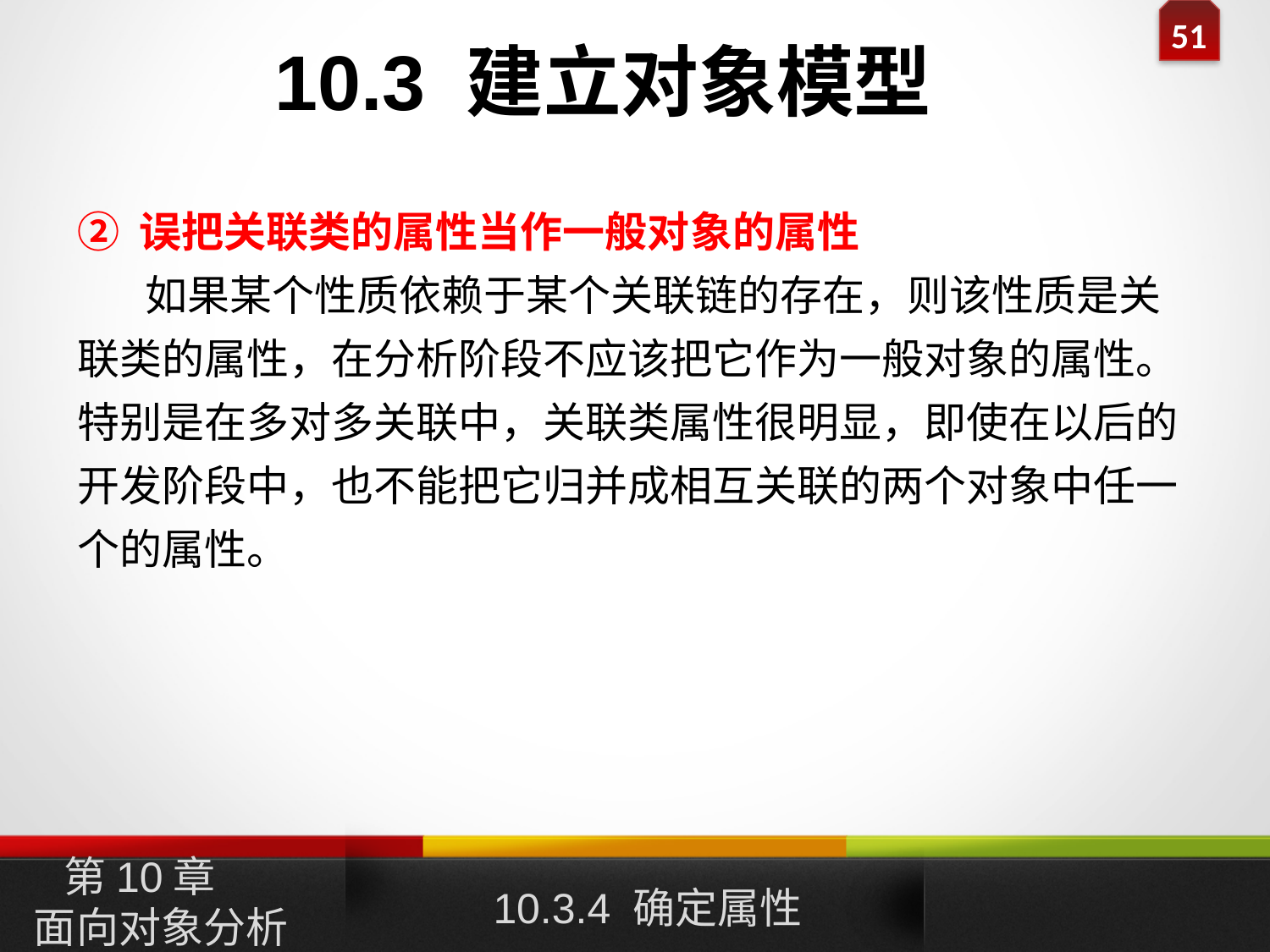

10.3 建立对象模型
② 误把关联类的属性当作一般对象的属性
      如果某个性质依赖于某个关联链的存在，则该性质是关联类的属性，在分析阶段不应该把它作为一般对象的属性。特别是在多对多关联中，关联类属性很明显，即使在以后的开发阶段中，也不能把它归并成相互关联的两个对象中任一个的属性。
10.3.4 确定属性